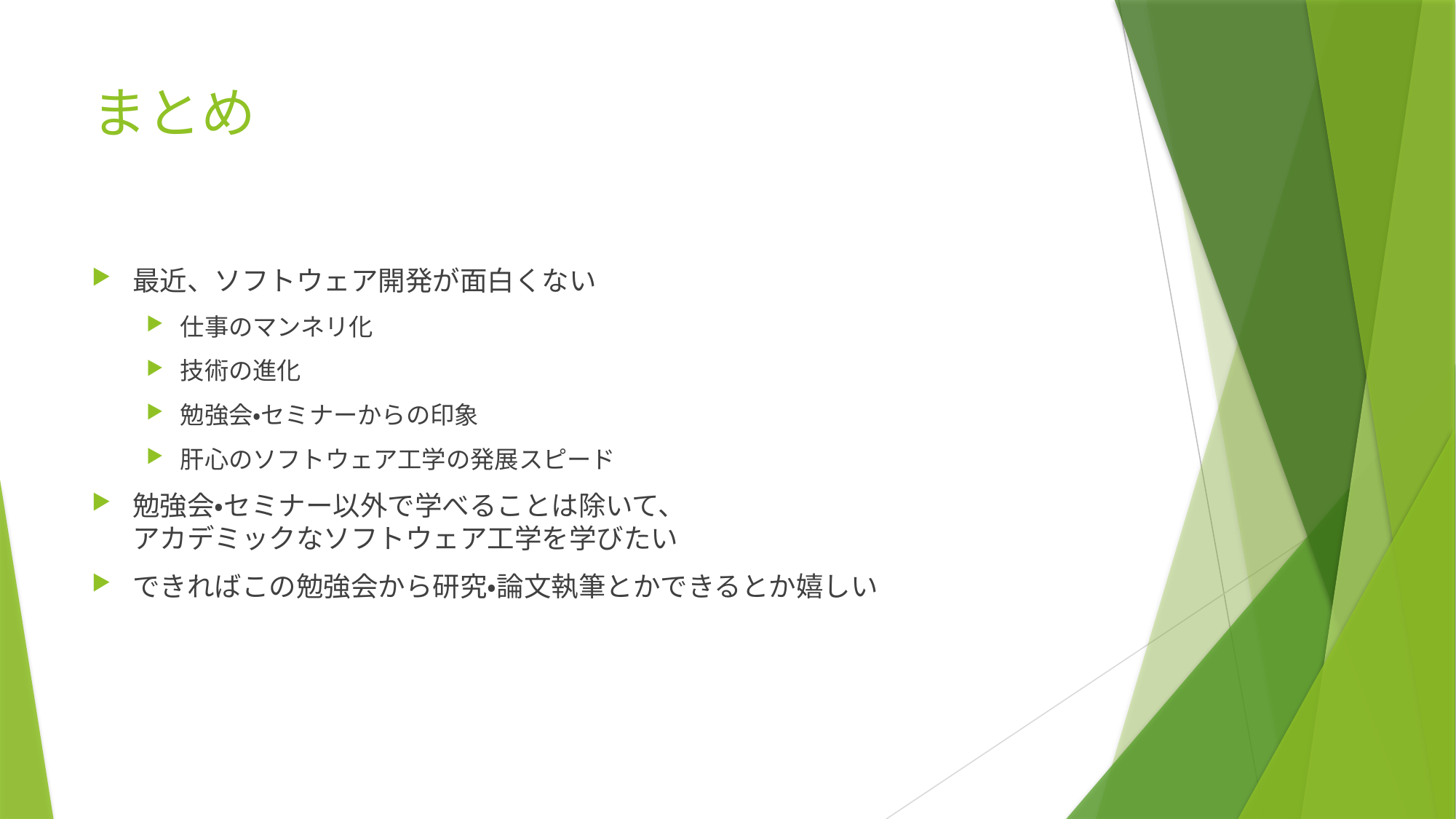

# まとめ
最近、ソフトウェア開発が面白くない
仕事のマンネリ化
技術の進化
勉強会・セミナーからの印象
肝心のソフトウェア工学の発展スピード
勉強会・セミナー以外で学べることは除いて、
アカデミックなソフトウェア工学を学びたい
できればこの勉強会から研究・論文執筆とかできるとか嬉しい